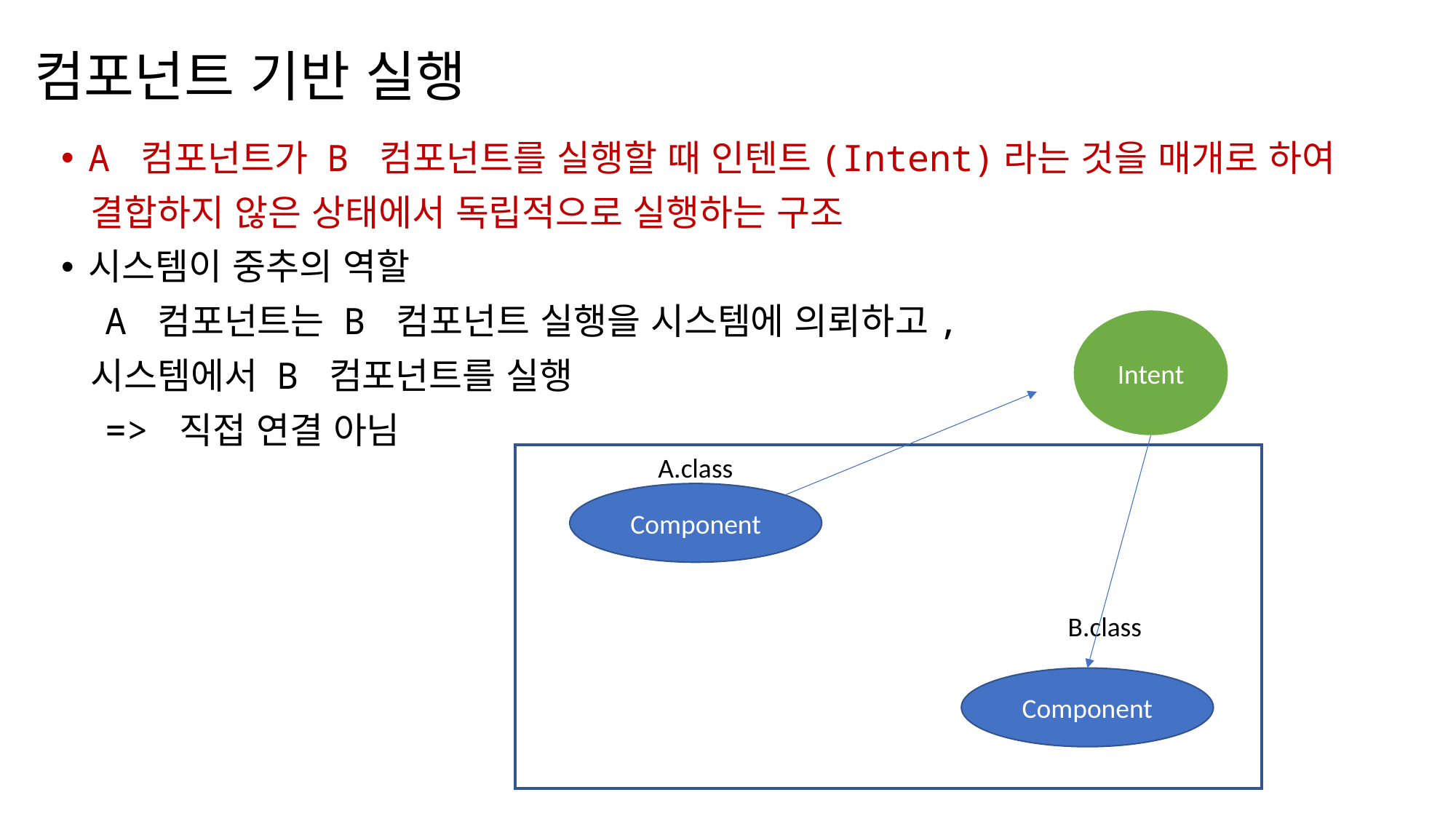

# 컴포넌트 기반 실행
A 컴포넌트가 B 컴포넌트를 실행할 때 인텐트(Intent)라는 것을 매개로 하여
  결합하지 않은 상태에서 독립적으로 실행하는 구조
시스템이 중추의 역할
  A 컴포넌트는 B 컴포넌트 실행을 시스템에 의뢰하고,
  시스템에서 B 컴포넌트를 실행
  => 직접 연결 아님
Intent

A.class
Component
B.class
Component